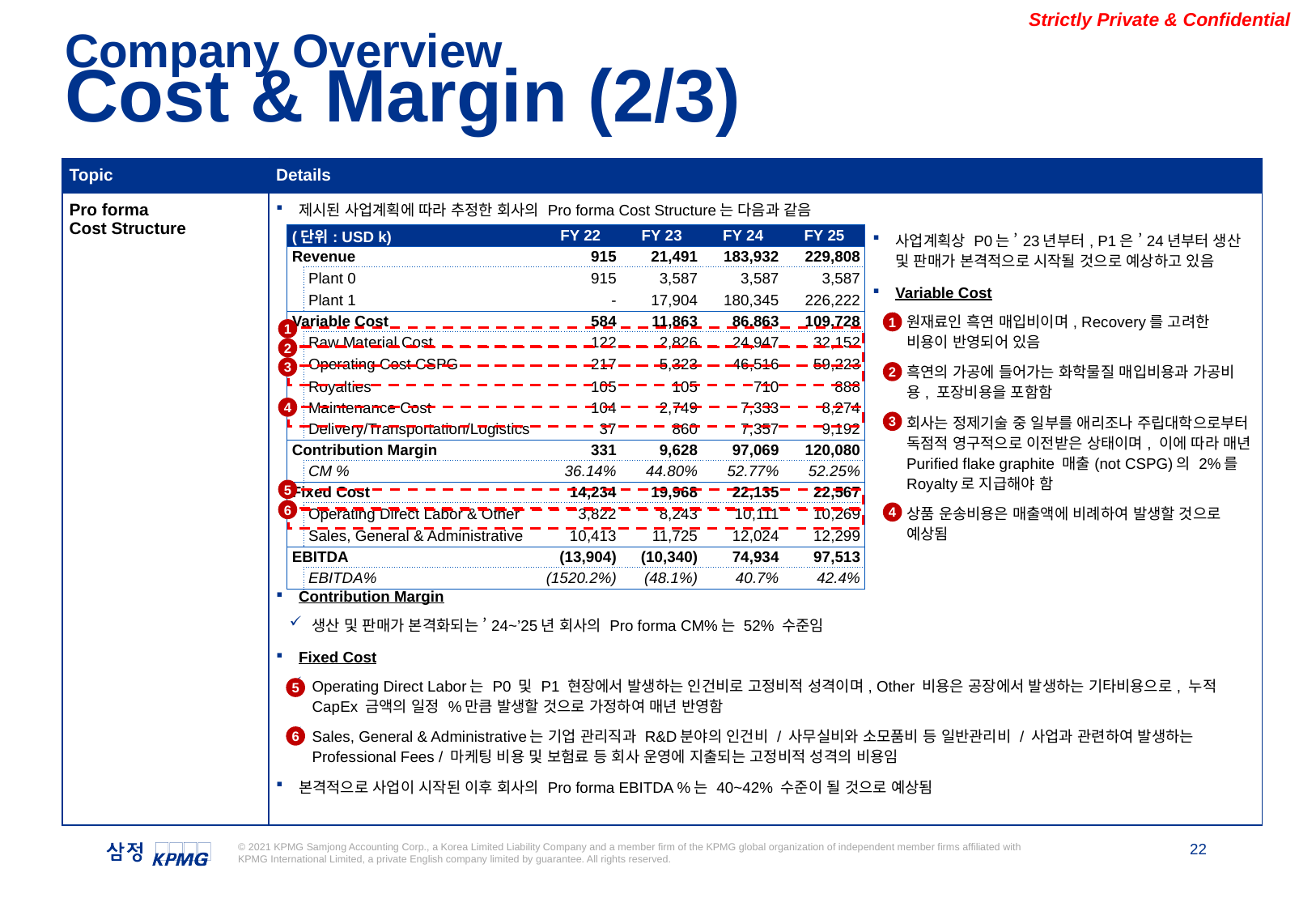

Company Overview
Cost & Margin (2/3)
| Topic | Details |
| --- | --- |
| Pro forma Cost Structure | 제시된 사업계획에 따라 추정한 회사의 Pro forma Cost Structure는 다음과 같음 사업계획상 P0는 ’23년부터, P1은 ’24년부터 생산 및 판매가 본격적으로 시작될 것으로 예상하고 있음 Variable Cost 원재료인 흑연 매입비이며, Recovery를 고려한 비용이 반영되어 있음 흑연의 가공에 들어가는 화학물질 매입비용과 가공비용, 포장비용을 포함함 회사는 정제기술 중 일부를 애리조나 주립대학으로부터 독점적 영구적으로 이전받은 상태이며, 이에 따라 매년 Purified flake graphite 매출(not CSPG)의 2%를 Royalty로 지급해야 함 상품 운송비용은 매출액에 비례하여 발생할 것으로 예상됨 Contribution Margin 생산 및 판매가 본격화되는 ’24~’25년 회사의 Pro forma CM%는 52% 수준임 Fixed Cost Operating Direct Labor는 P0 및 P1 현장에서 발생하는 인건비로 고정비적 성격이며, Other 비용은 공장에서 발생하는 기타비용으로, 누적 CapEx 금액의 일정 %만큼 발생할 것으로 가정하여 매년 반영함 Sales, General & Administrative는 기업 관리직과 R&D분야의 인건비 / 사무실비와 소모품비 등 일반관리비 / 사업과 관련하여 발생하는 Professional Fees / 마케팅 비용 및 보험료 등 회사 운영에 지출되는 고정비적 성격의 비용임 본격적으로 사업이 시작된 이후 회사의 Pro forma EBITDA %는 40~42% 수준이 될 것으로 예상됨 |
| (단위: USD k) |  | FY 22 | FY 23 | FY 24 | FY 25 |
| --- | --- | --- | --- | --- | --- |
| Revenue |  | 915 | 21,491 | 183,932 | 229,808 |
|  | Plant 0 | 915 | 3,587 | 3,587 | 3,587 |
|  | Plant 1 | - | 17,904 | 180,345 | 226,222 |
| Variable Cost |  | 584 | 11,863 | 86,863 | 109,728 |
|  | Raw Material Cost | 122 | 2,826 | 24,947 | 32,152 |
|  | Operating Cost CSPG | 217 | 5,323 | 46,516 | 59,223 |
|  | Royalties | 105 | 105 | 710 | 888 |
|  | Maintenance Cost | 104 | 2,749 | 7,333 | 8,274 |
|  | Delivery/Transportation/Logistics | 37 | 860 | 7,357 | 9,192 |
| Contribution Margin |  | 331 | 9,628 | 97,069 | 120,080 |
|  | CM % | 36.14% | 44.80% | 52.77% | 52.25% |
| Fixed Cost |  | 14,234 | 19,968 | 22,135 | 22,567 |
|  | Operating Direct Labor & Other | 3,822 | 8,243 | 10,111 | 10,269 |
|  | Sales, General & Administrative | 10,413 | 11,725 | 12,024 | 12,299 |
| EBITDA |  | (13,904) | (10,340) | 74,934 | 97,513 |
|  | EBITDA% | (1520.2%) | (48.1%) | 40.7% | 42.4% |
1
1

2

3
2

4

3
5

6
4

5
6